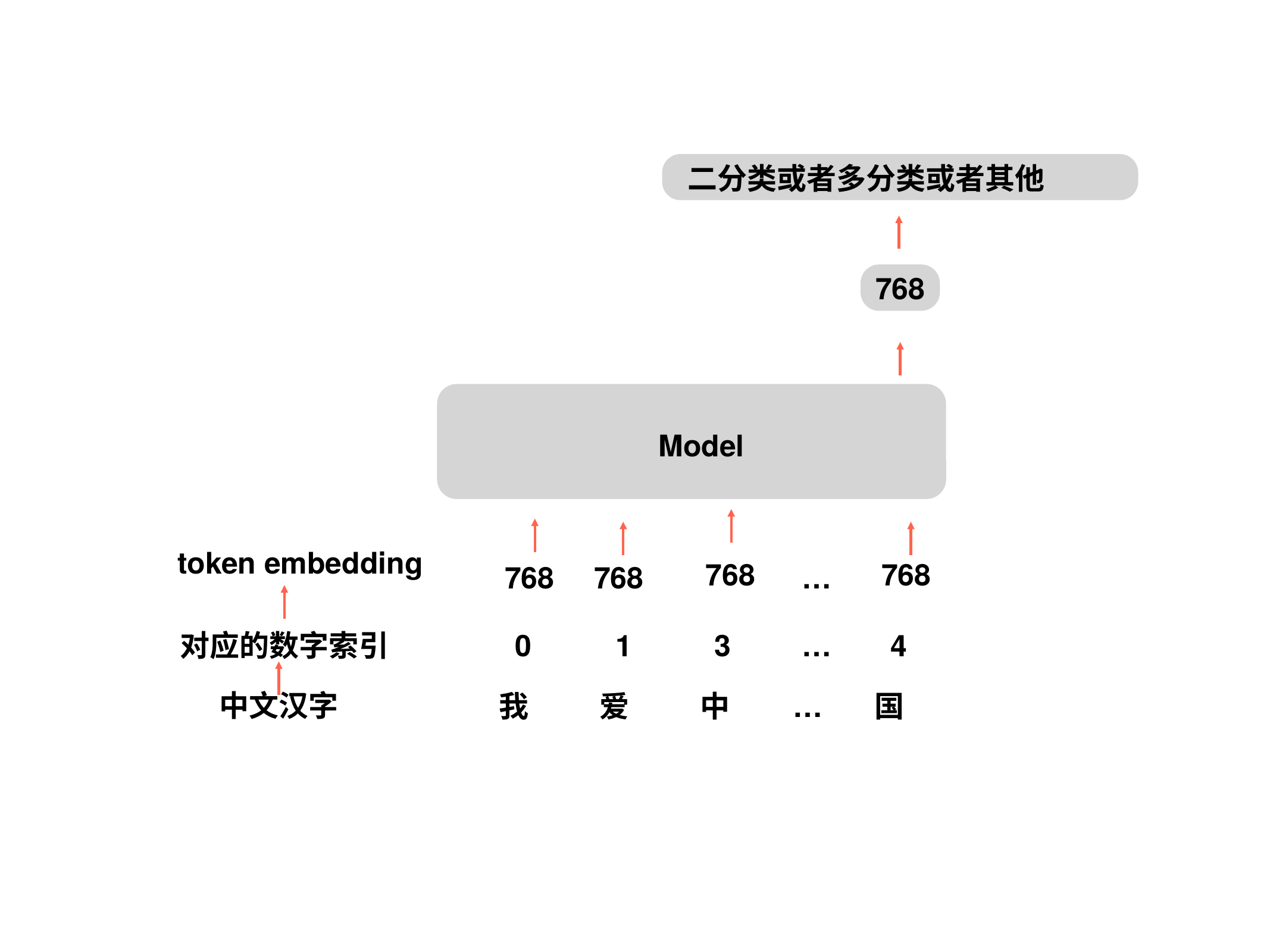

二分类或者多分类或者其他

768

Model

token embedding
768
768
768
768
…

对应的数字索引
0
1
3
…
4

中文汉字
我
爱
中
国
…